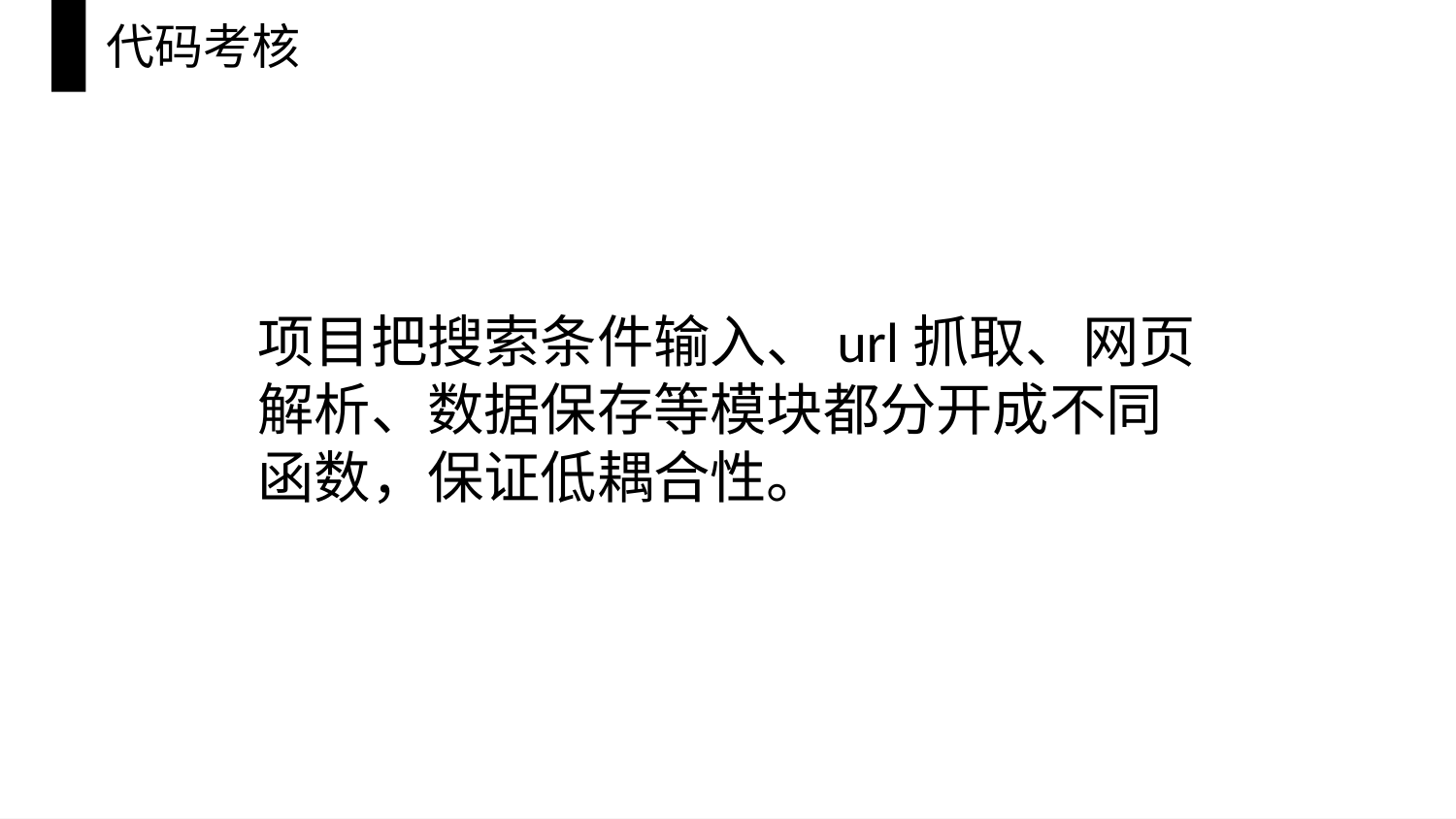

代码考核
项目把搜索条件输入、url抓取、网页解析、数据保存等模块都分开成不同函数，保证低耦合性。